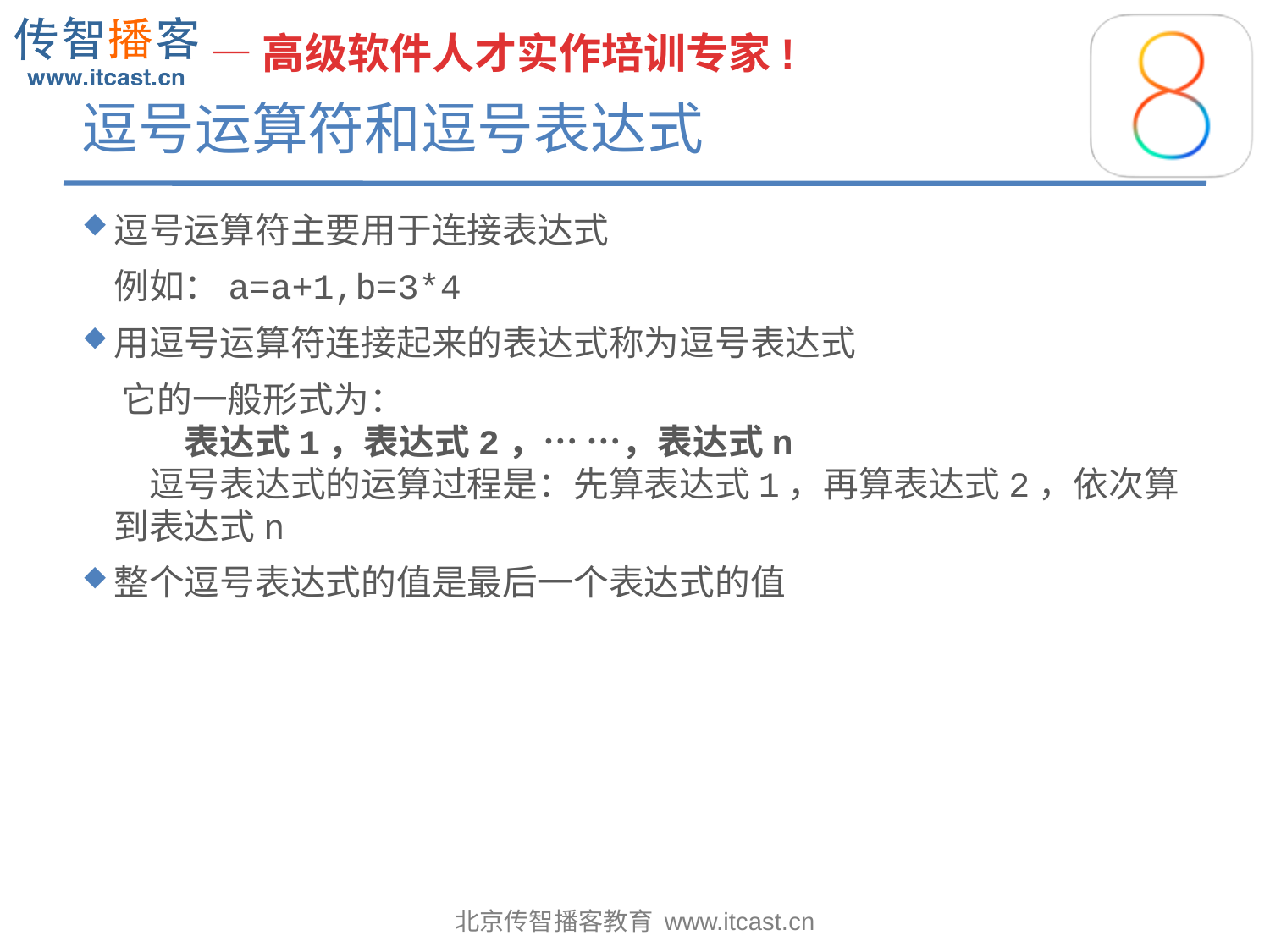

# 逗号运算符和逗号表达式
逗号运算符主要用于连接表达式
	例如：a=a+1,b=3*4
用逗号运算符连接起来的表达式称为逗号表达式
    它的一般形式为：
　　表达式1，表达式2，… …，表达式n
　逗号表达式的运算过程是：先算表达式1，再算表达式2，依次算到表达式n
整个逗号表达式的值是最后一个表达式的值